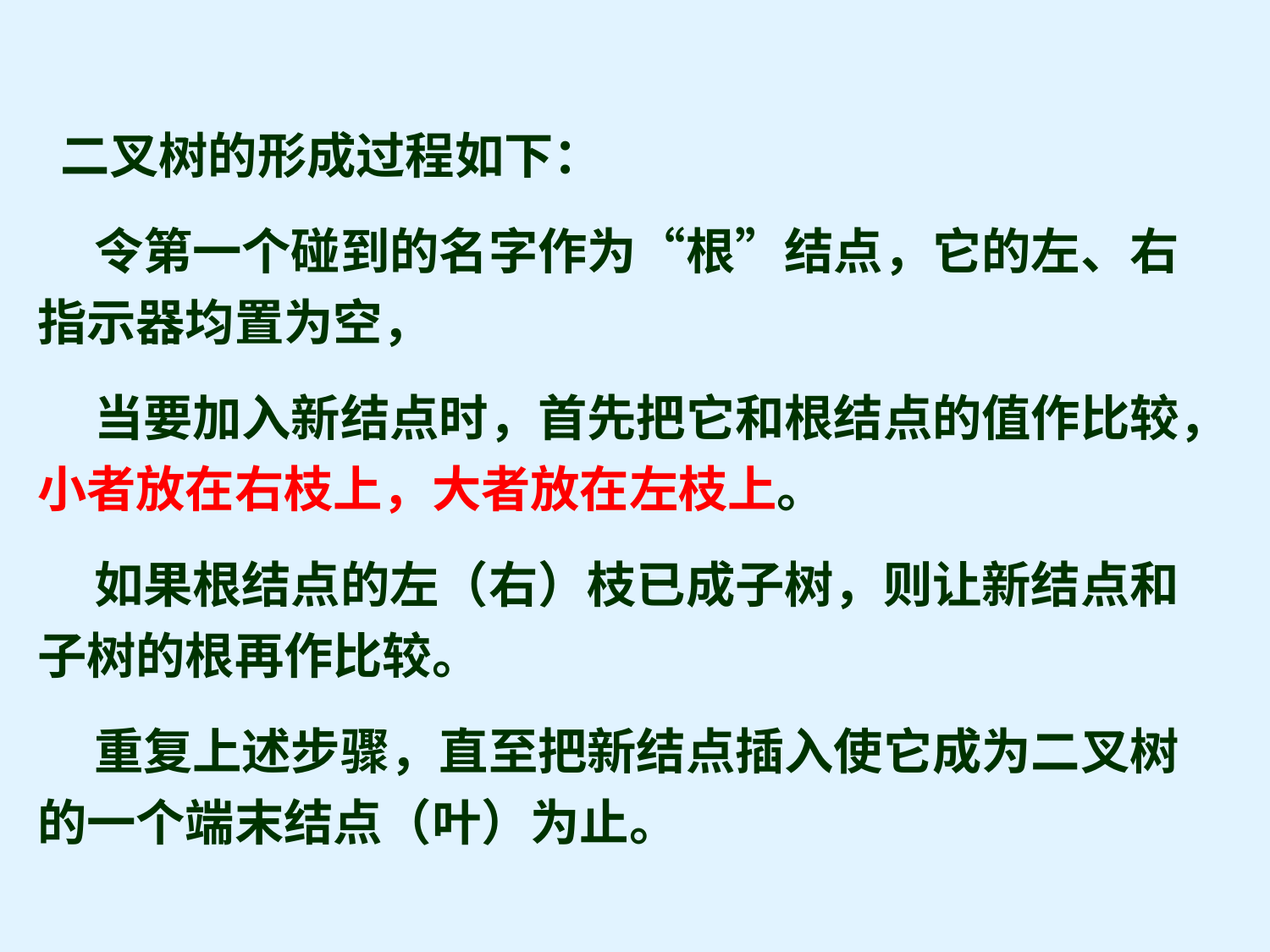

二叉树的形成过程如下：
    令第一个碰到的名字作为“根”结点，它的左、右指示器均置为空，
    当要加入新结点时，首先把它和根结点的值作比较，小者放在右枝上，大者放在左枝上。
    如果根结点的左（右）枝已成子树，则让新结点和子树的根再作比较。
    重复上述步骤，直至把新结点插入使它成为二叉树的一个端末结点（叶）为止。